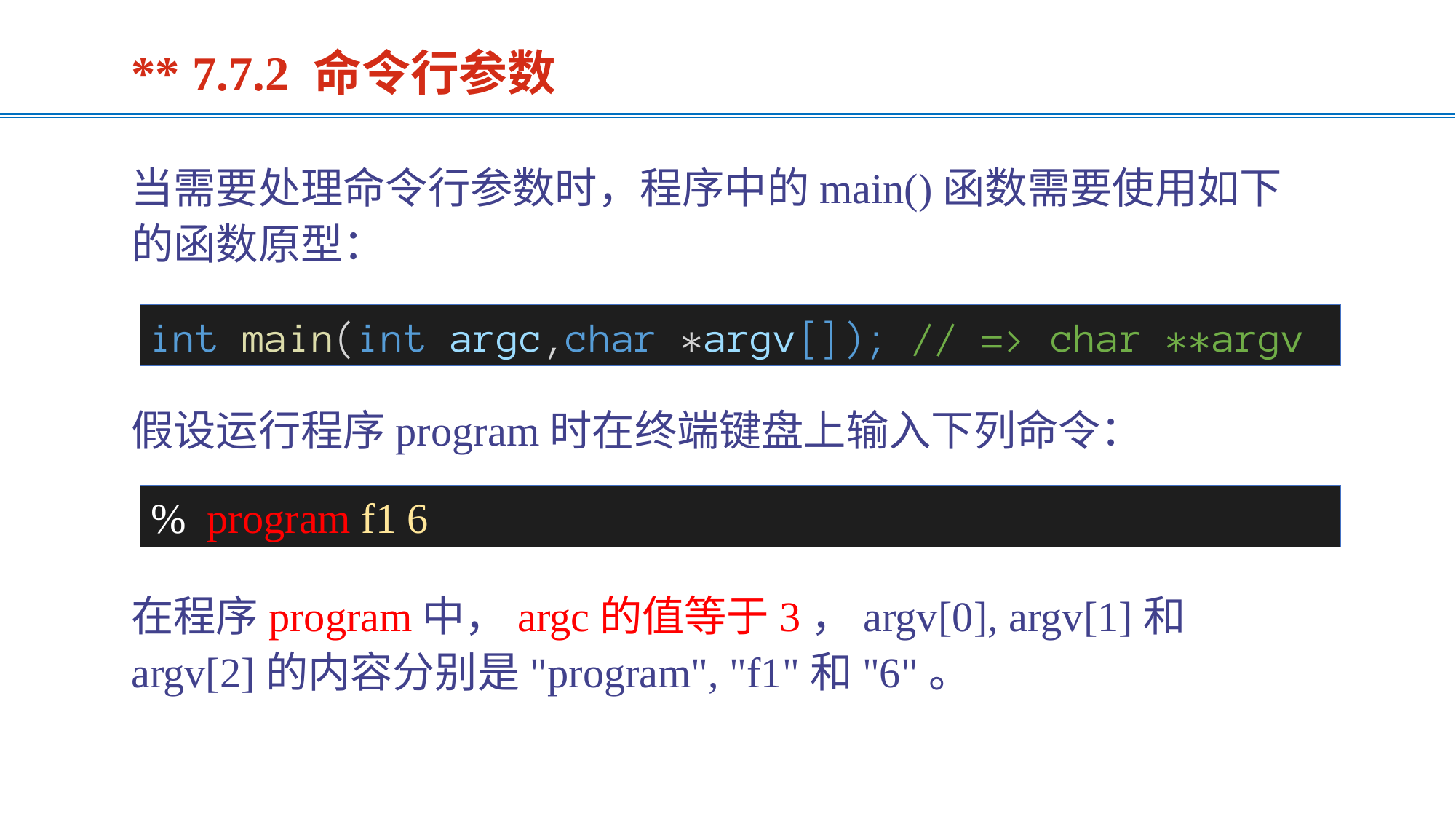

** 7.7.2 命令行参数
当需要处理命令行参数时，程序中的main()函数需要使用如下的函数原型：

int main(int argc,char *argv[]); // => char **argv
假设运行程序program时在终端键盘上输入下列命令：
%  program f1 6
在程序program中，argc的值等于3，argv[0], argv[1]和argv[2]的内容分别是"program", "f1"和"6"。